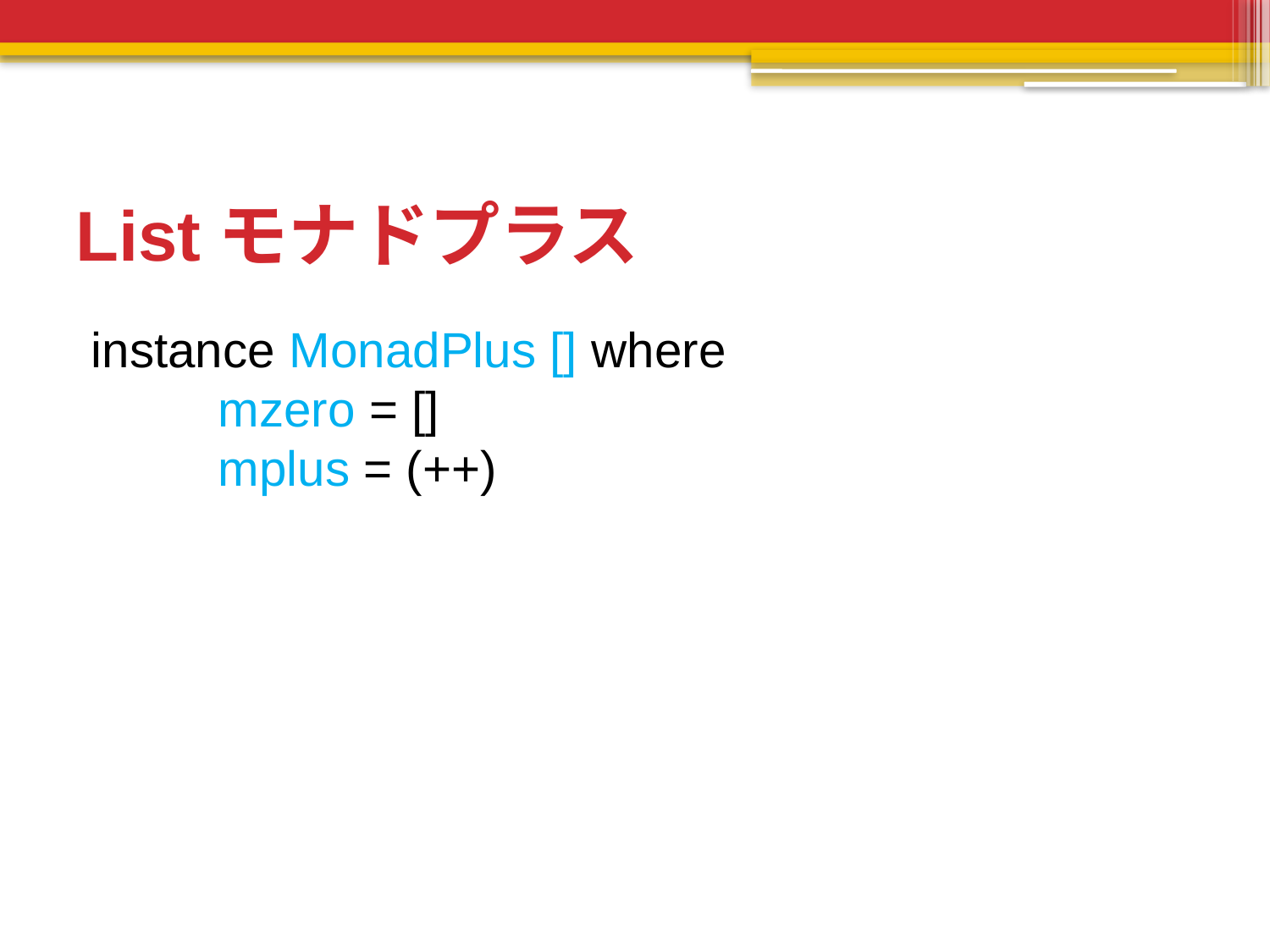

# Listモナドプラス
instance MonadPlus [] where
	mzero = []
	mplus = (++)